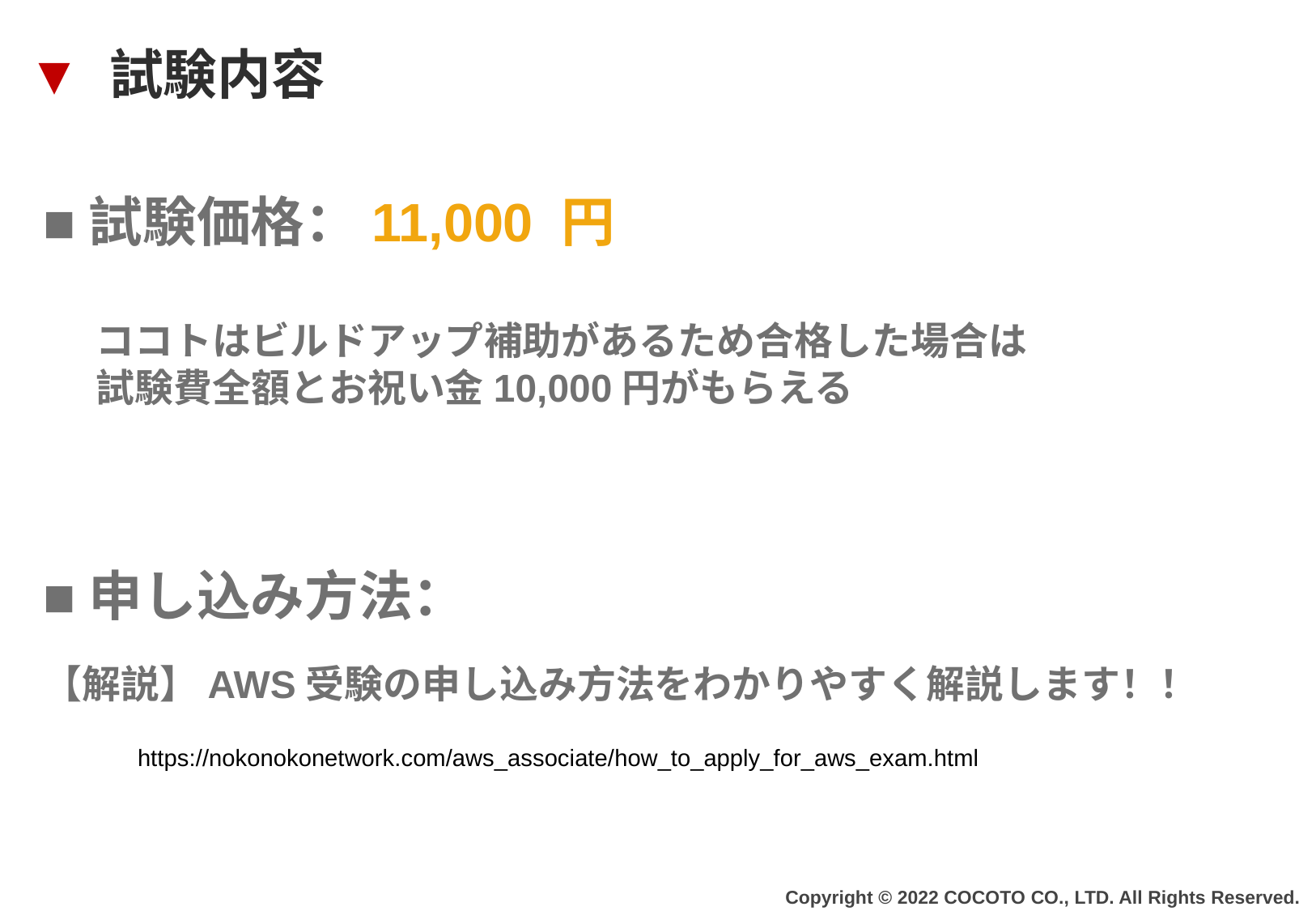

▼ 試験内容
■試験価格：11,000 円
ココトはビルドアップ補助があるため合格した場合は
試験費全額とお祝い金10,000円がもらえる
■申し込み方法：
【解説】AWS受験の申し込み方法をわかりやすく解説します！！
https://nokonokonetwork.com/aws_associate/how_to_apply_for_aws_exam.html
Copyright © 2022 COCOTO CO., LTD. All Rights Reserved.